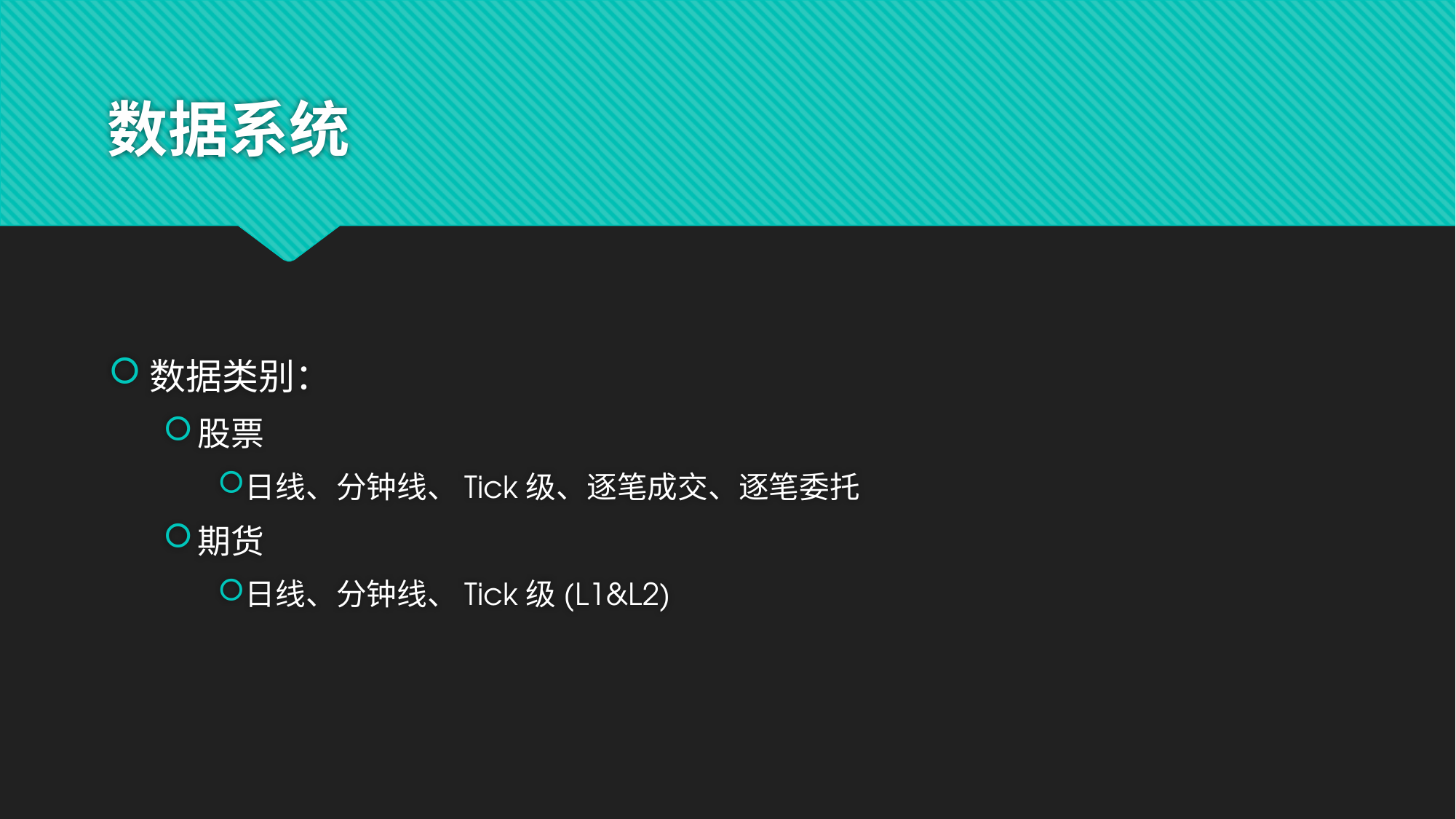

# 数据系统
数据类别：
股票
日线、分钟线、Tick级、逐笔成交、逐笔委托
期货
日线、分钟线、Tick级(L1&L2)